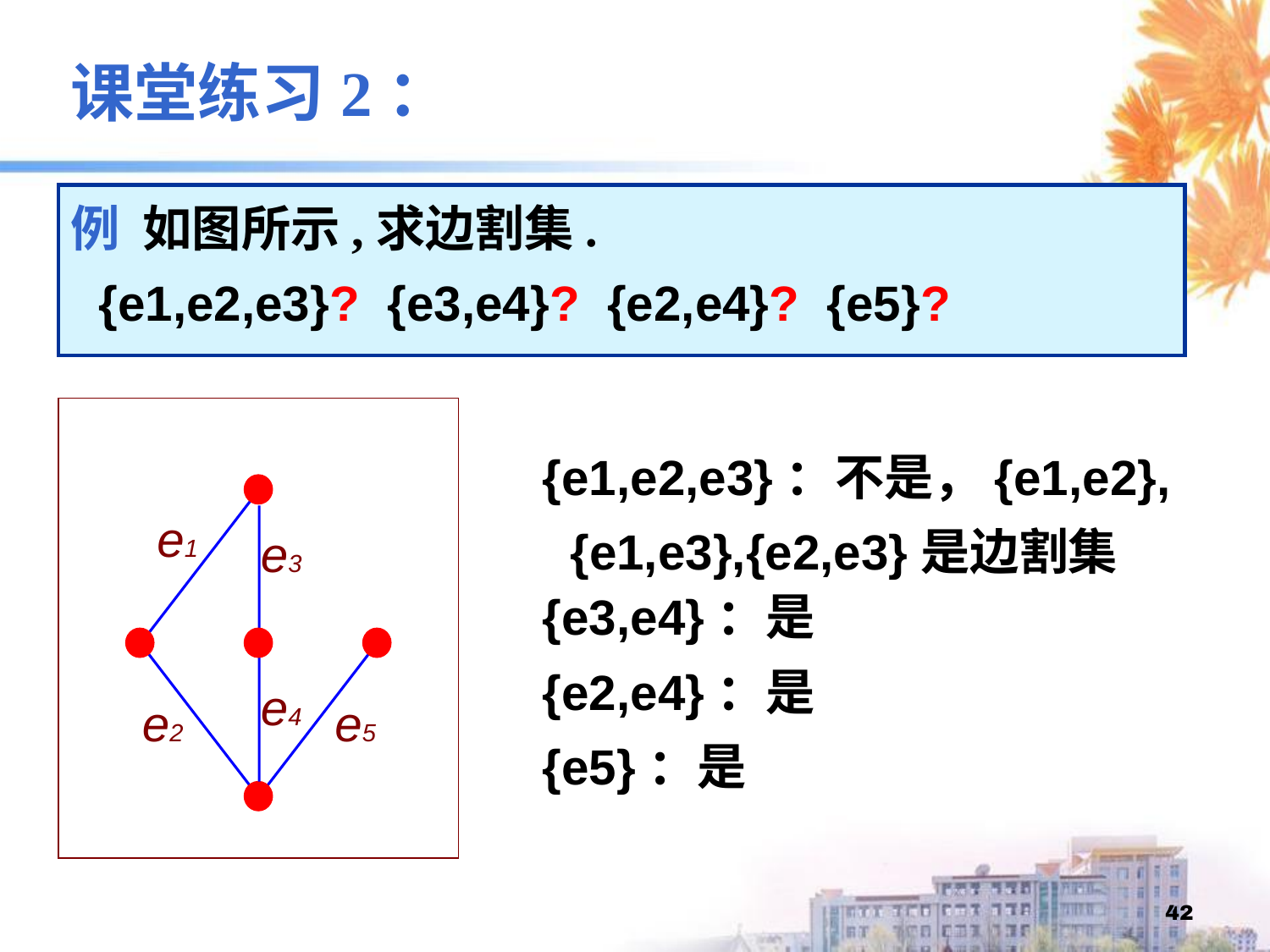

# 课堂练习2：
例  如图所示,求边割集.
  {e1,e2,e3}?  {e3,e4}?  {e2,e4}?  {e5}?

e1

e3

e4
e2
e5

{e1,e2,e3}：不是，{e1,e2},
  {e1,e3},{e2,e3}是边割集{e3,e4}：是
{e2,e4}：是
{e5}：是
42